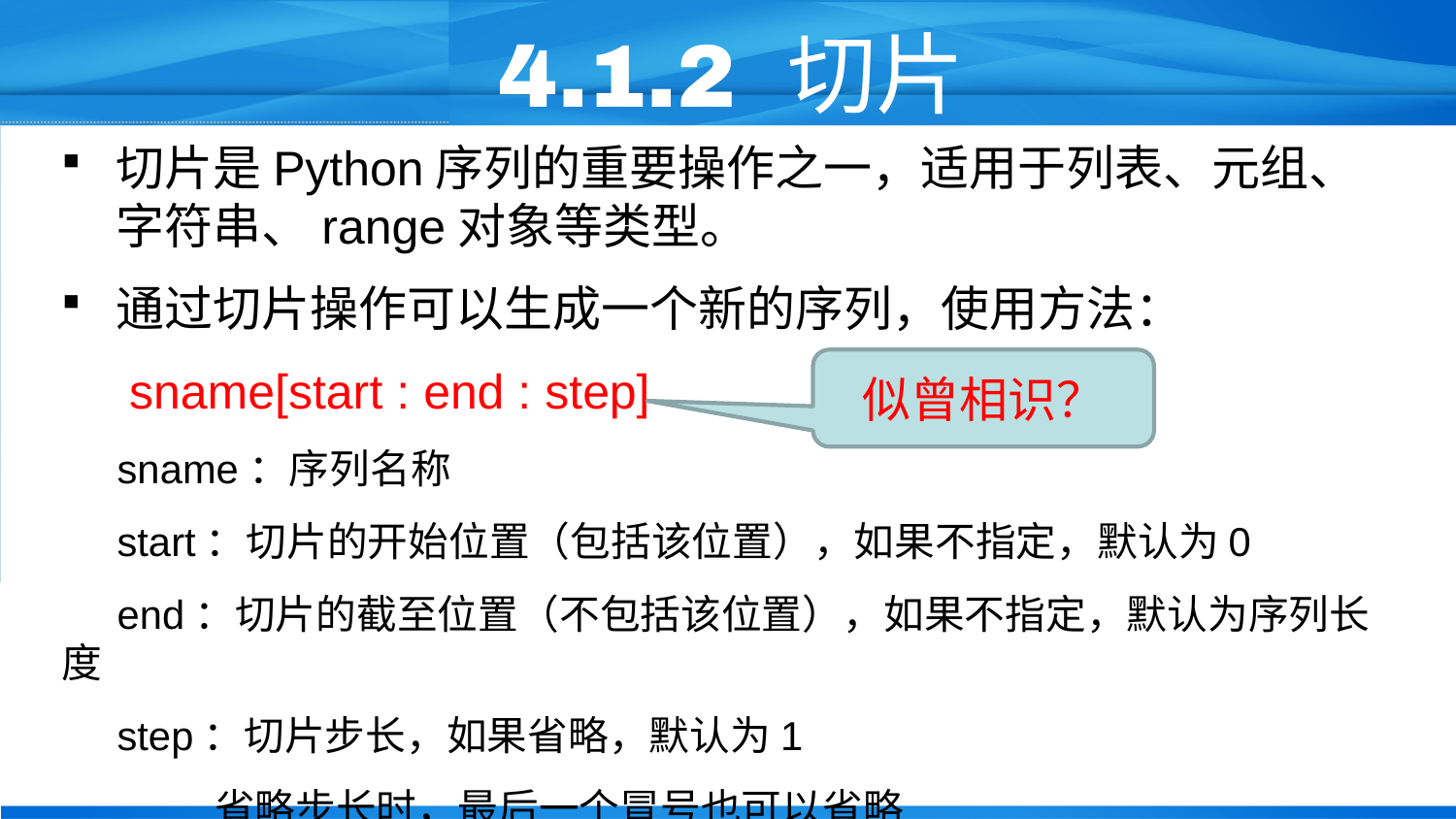

# 4.1.2 切片
切片是Python序列的重要操作之一，适用于列表、元组、字符串、range对象等类型。
通过切片操作可以生成一个新的序列，使用方法：
     sname[start : end : step]
     sname：序列名称
     start：切片的开始位置（包括该位置），如果不指定，默认为0
     end：切片的截至位置（不包括该位置），如果不指定，默认为序列长度
     step：切片步长，如果省略，默认为1
                省略步长时，最后一个冒号也可以省略
似曾相识？